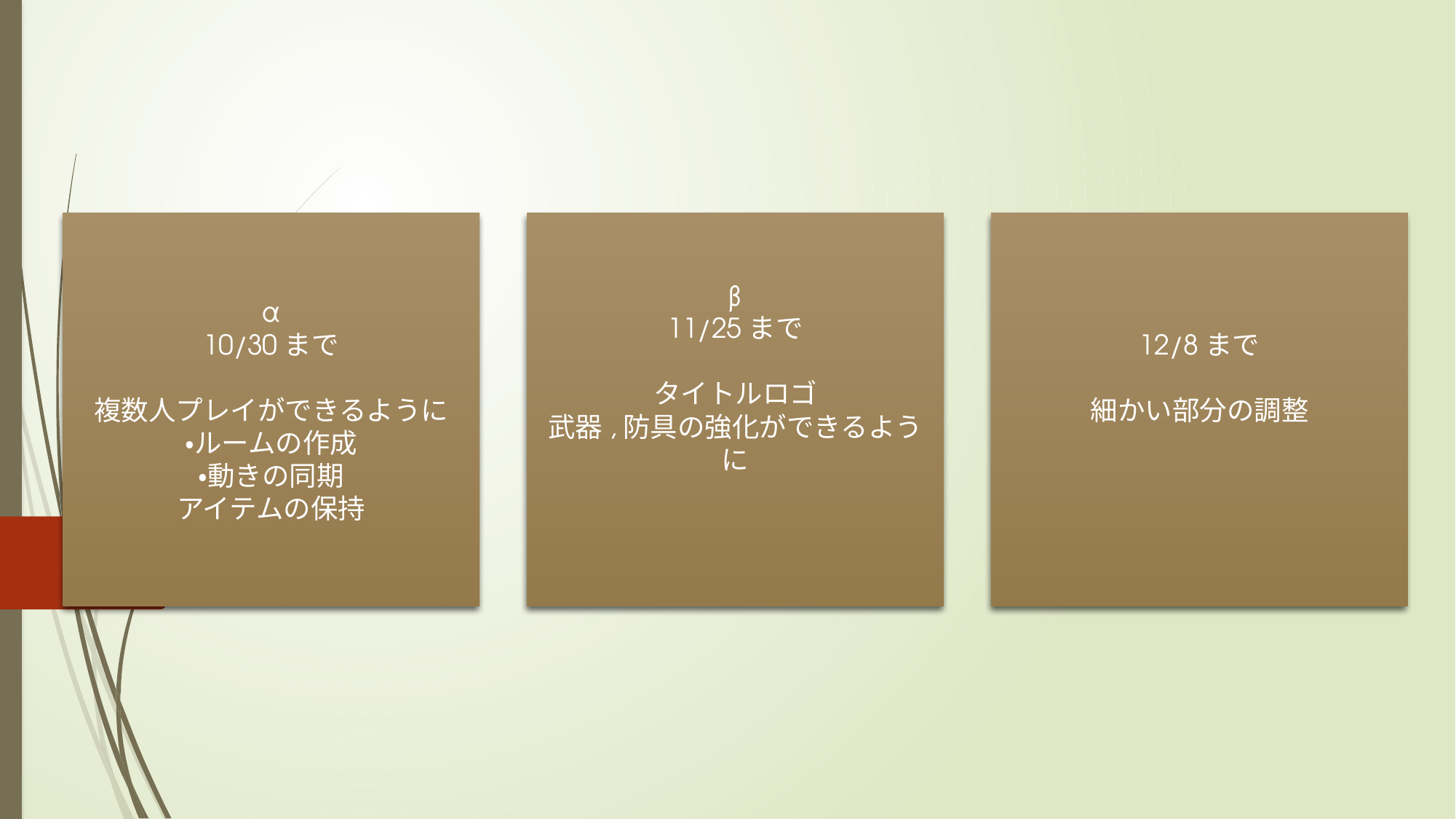

α
10/30まで

複数人プレイができるように
・ルームの作成
・動きの同期
アイテムの保持
β
11/25まで

タイトルロゴ
武器,防具の強化ができるように

12/8まで

細かい部分の調整